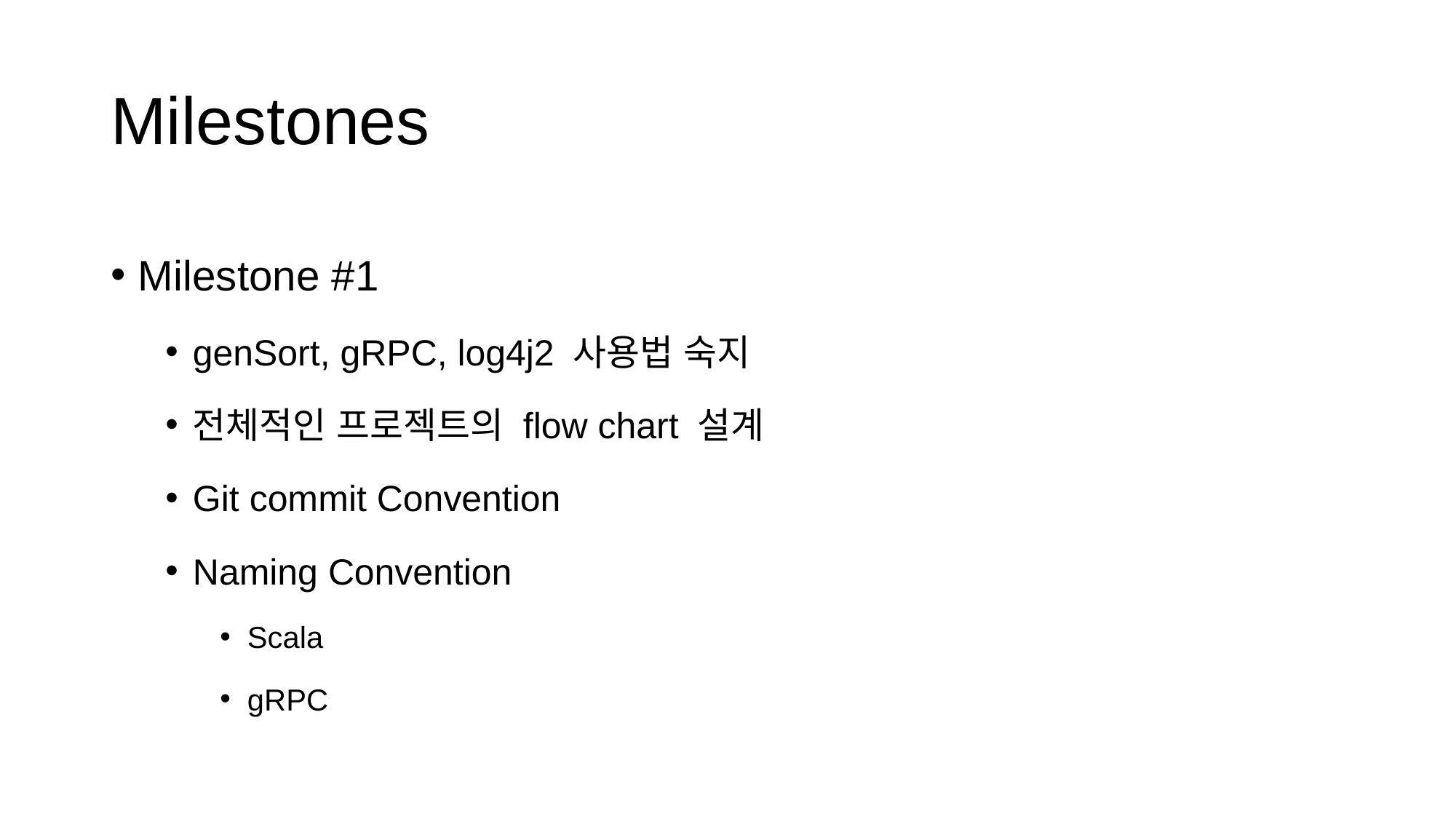

# Milestones
Milestone #1
genSort, gRPC, log4j2 사용법 숙지
전체적인 프로젝트의 flow chart 설계
Git commit Convention
Naming Convention
Scala
gRPC